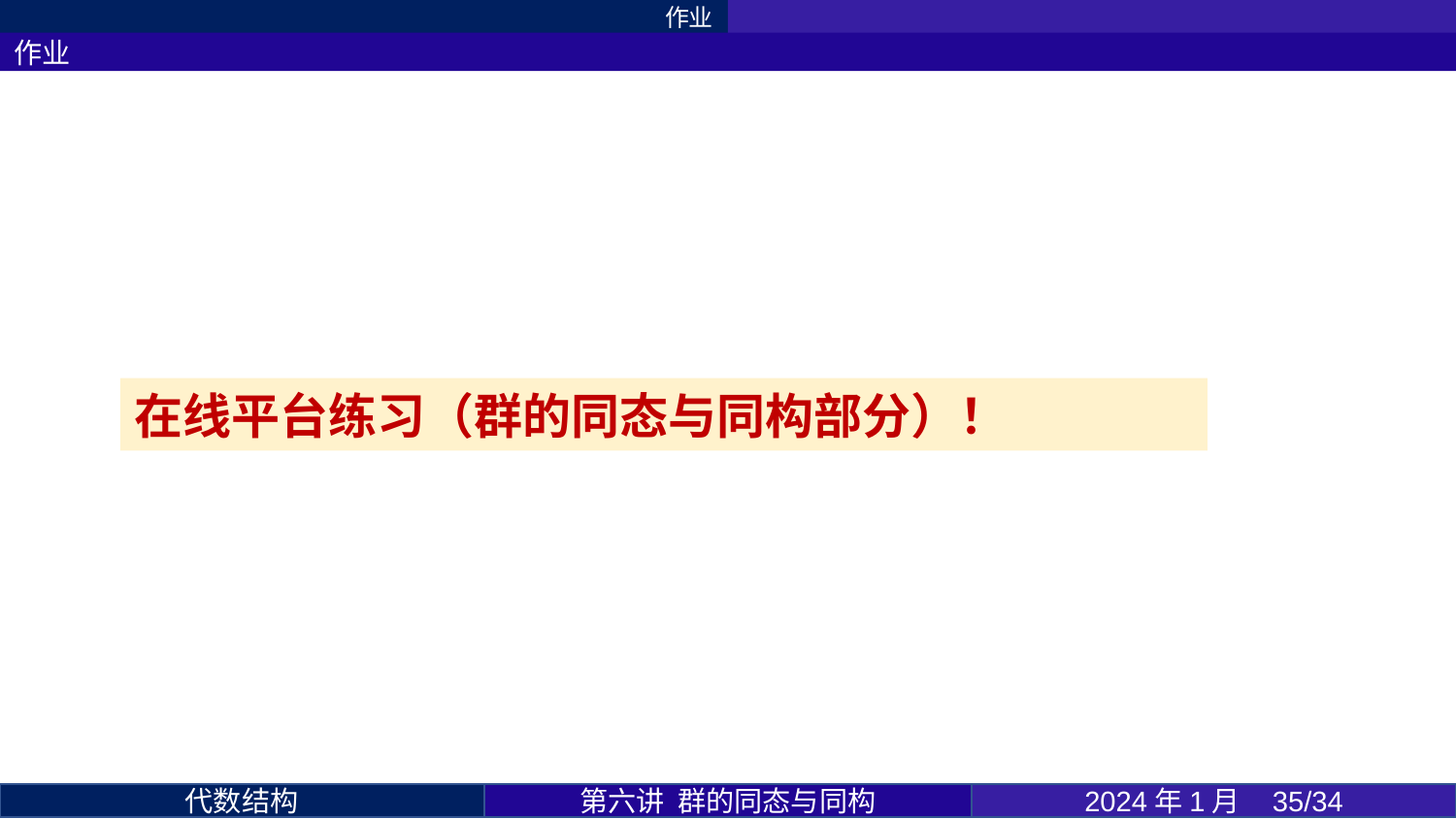

作业
作业
在线平台练习（群的同态与同构部分）！
第六讲  群的同态与同构
2024年1月    35/34
代数结构